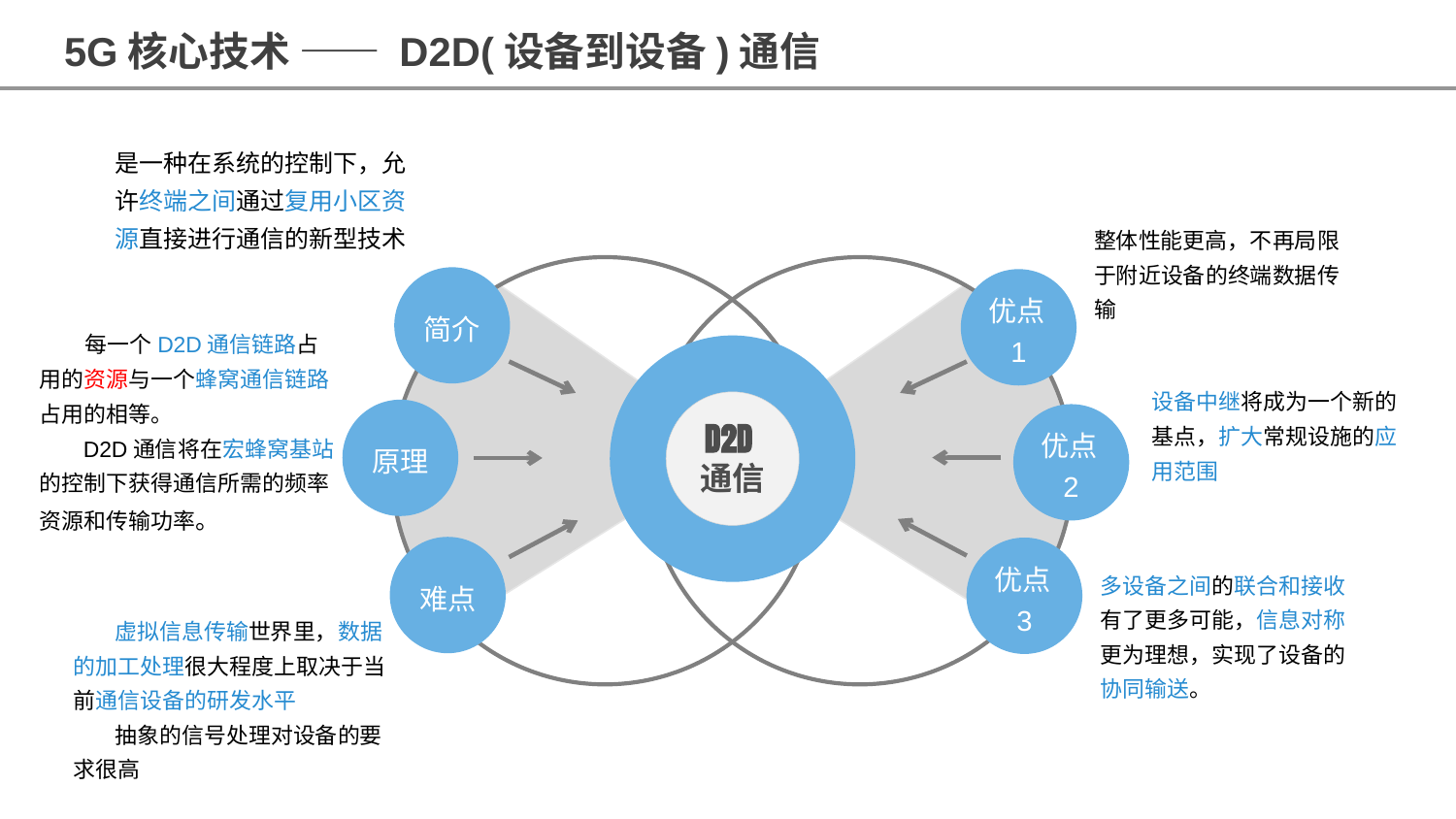

5G核心技术 —— D2D(设备到设备)通信
是一种在系统的控制下，允许终端之间通过复用小区资源直接进行通信的新型技术
整体性能更高，不再局限于附近设备的终端数据传输

简介
优点1

        每一个D2D通信链路占用的资源与一个蜂窝通信链路占用的相等。
       D2D通信将在宏蜂窝基站的控制下获得通信所需的频率资源和传输功率。

D2D通信
设备中继将成为一个新的基点，扩大常规设施的应用范围
原理
优点2
难点
优点3
多设备之间的联合和接收有了更多可能，信息对称更为理想，实现了设备的协同输送。
       虚拟信息传输世界里，数据的加工处理很大程度上取决于当前通信设备的研发水平
       抽象的信号处理对设备的要求很高